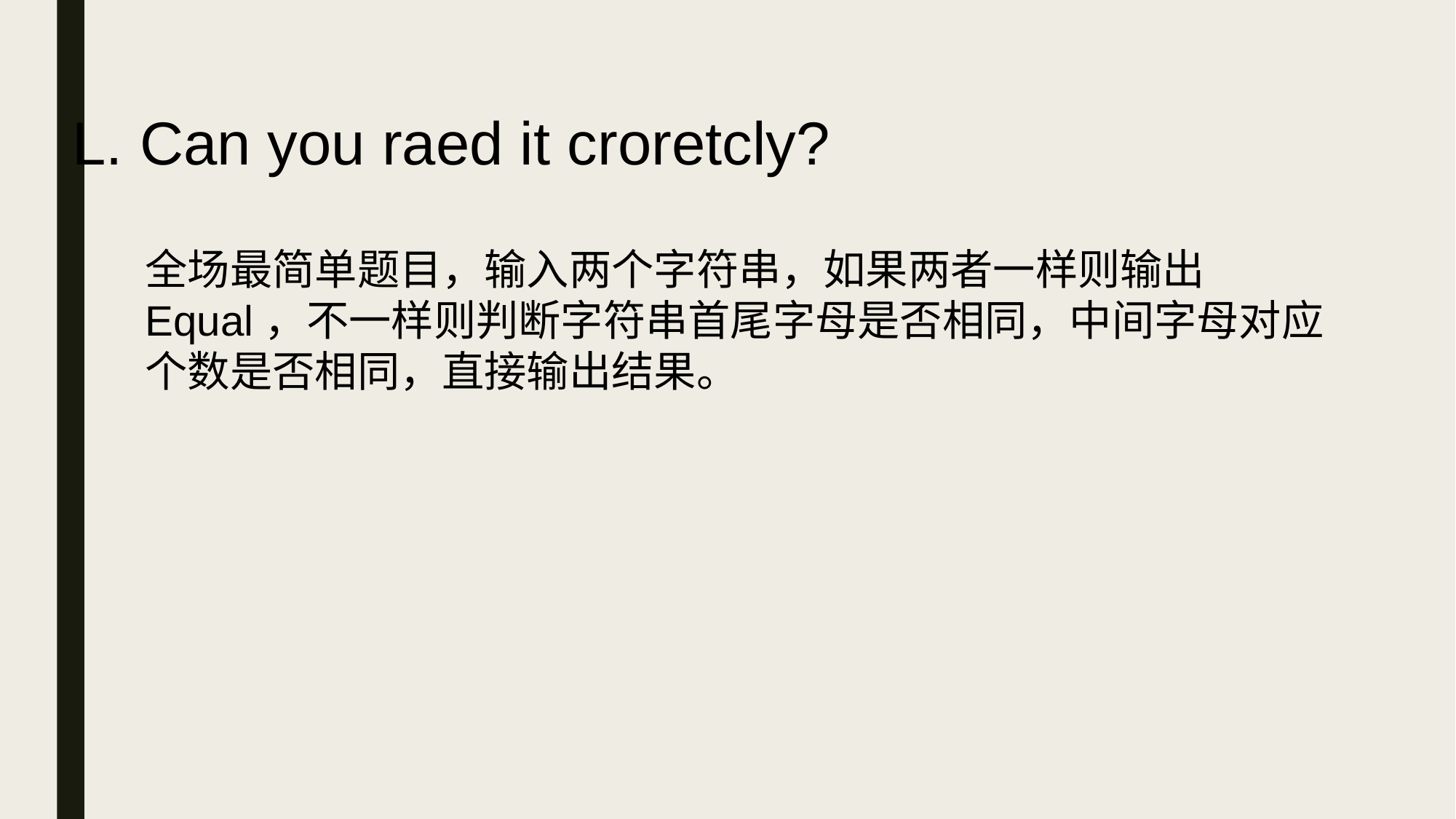

L. Can you raed it croretcly?
全场最简单题目，输入两个字符串，如果两者一样则输出Equal，不一样则判断字符串首尾字母是否相同，中间字母对应个数是否相同，直接输出结果。